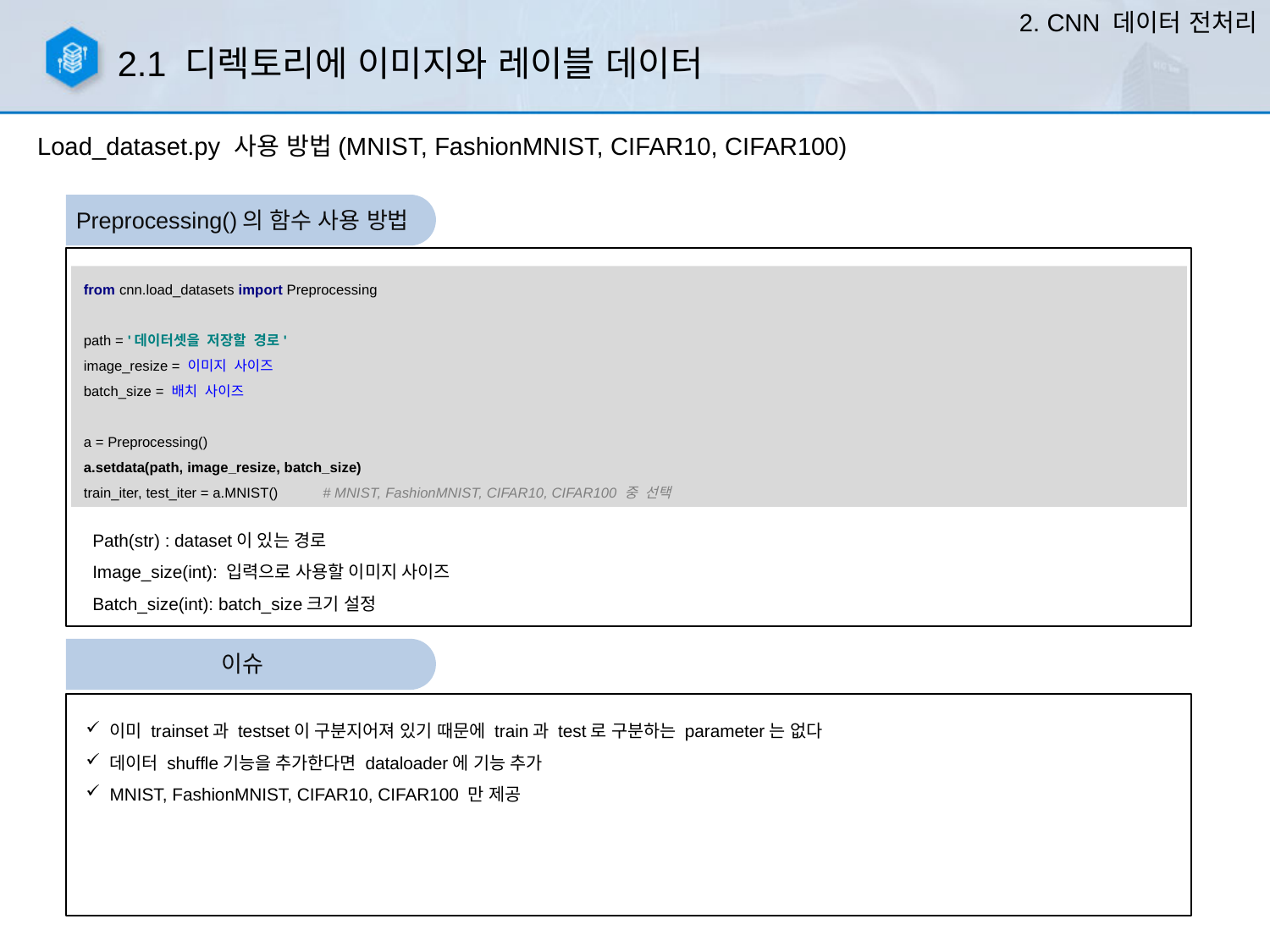

2. CNN 데이터 전처리
2.1 디렉토리에 이미지와 레이블 데이터
Load_dataset.py 사용 방법(MNIST, FashionMNIST, CIFAR10, CIFAR100)

Preprocessing()의 함수 사용 방법

from cnn.load_datasets import Preprocessing
path = '데이터셋을 저장할 경로'
image_resize = 이미지 사이즈
batch_size = 배치 사이즈
a = Preprocessing()
a.setdata(path, image_resize, batch_size)
train_iter, test_iter = a.MNIST()           # MNIST, FashionMNIST, CIFAR10, CIFAR100 중 선택
Path(str) : dataset이 있는 경로
Image_size(int): 입력으로 사용할 이미지 사이즈
Batch_size(int): batch_size크기 설정

이슈

이미 trainset과 testset이 구분지어져 있기 때문에 train과 test로 구분하는 parameter는 없다
데이터 shuffle기능을 추가한다면 dataloader에 기능 추가
MNIST, FashionMNIST, CIFAR10, CIFAR100 만 제공